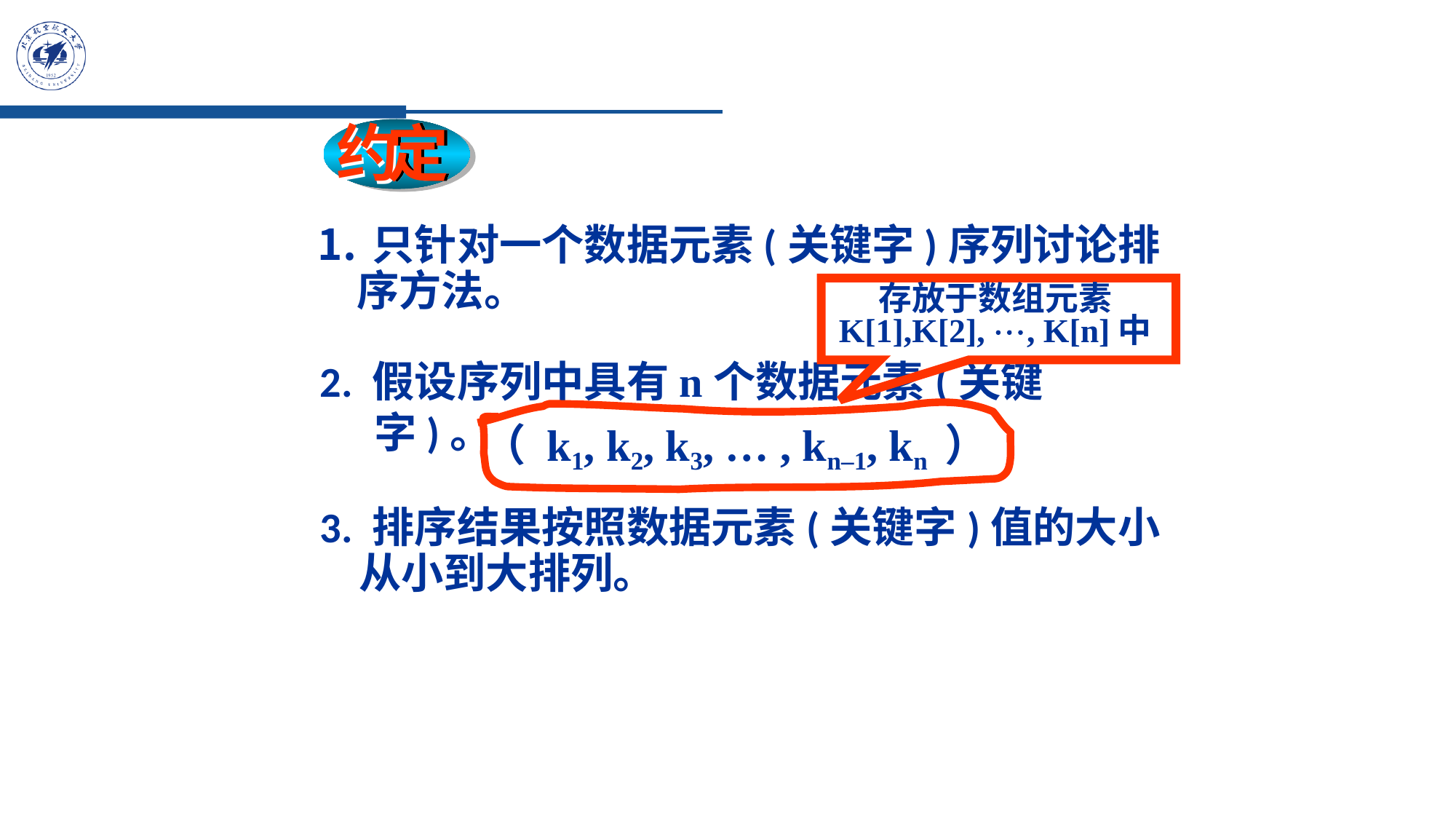

约
定

只针对一个数据元素(关键字)序列讨论排
   序方法。

存放于数组元素
K[1],K[2], …, K[n]中

2. 假设序列中具有n个数据元素(关键字)。
（ k1, k2, k3, … , kn–1, kn ）
3. 排序结果按照数据元素(关键字)值的大小
   从小到大排列。